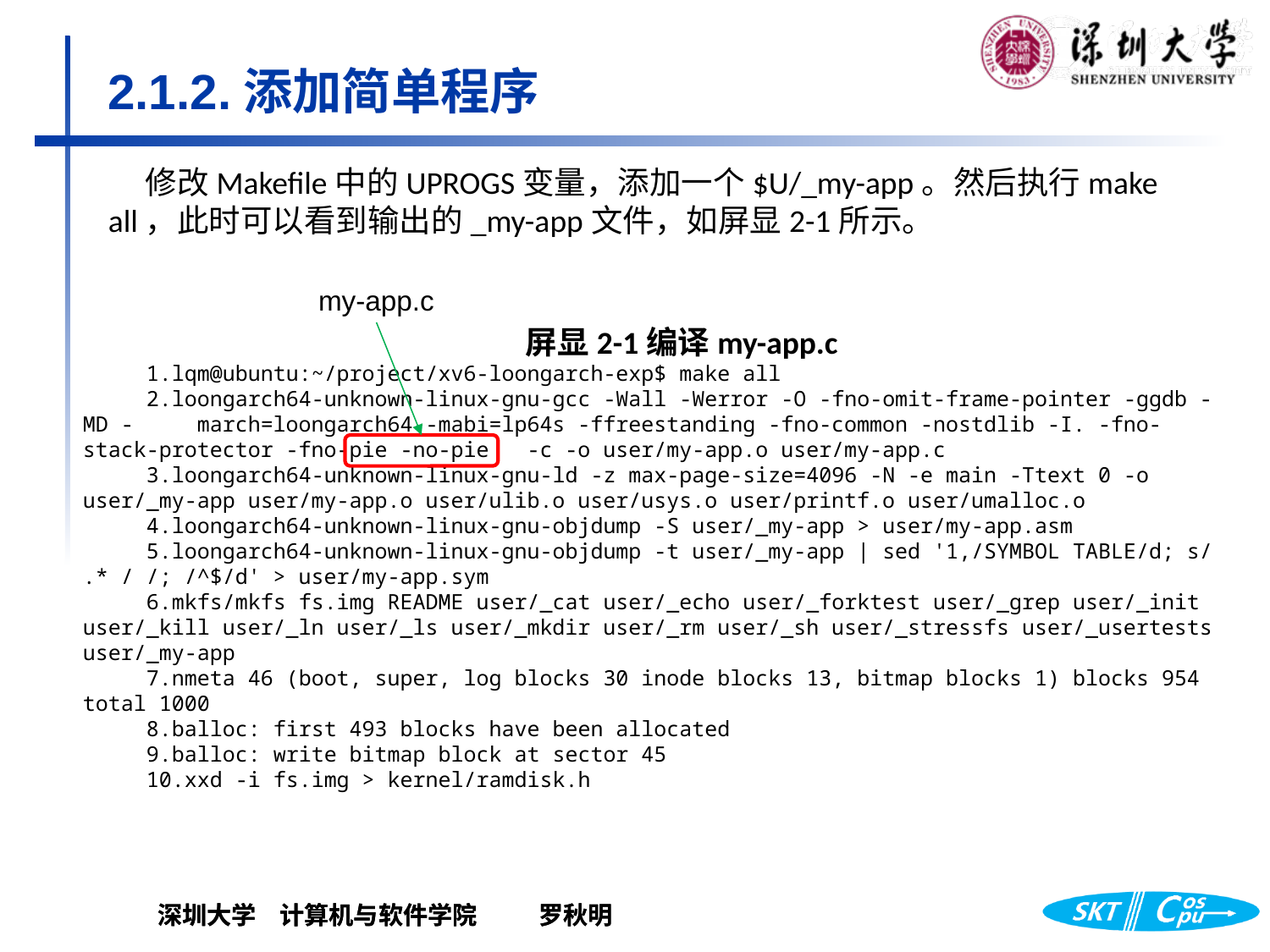

# 2.1.2.添加简单程序
修改Makefile中的UPROGS变量，添加一个$U/_my-app。然后执行make all，此时可以看到输出的_my-app文件，如屏显2-1所示。
my-app.c

屏显2-1编译my-app.c
1.lqm@ubuntu:~/project/xv6-loongarch-exp$ make all
2.loongarch64-unknown-linux-gnu-gcc -Wall -Werror -O -fno-omit-frame-pointer -ggdb -MD -     march=loongarch64 -mabi=lp64s -ffreestanding -fno-common -nostdlib -I. -fno-stack-protector -fno-pie -no-pie   -c -o user/my-app.o user/my-app.c
3.loongarch64-unknown-linux-gnu-ld -z max-page-size=4096 -N -e main -Ttext 0 -o user/_my-app user/my-app.o user/ulib.o user/usys.o user/printf.o user/umalloc.o
4.loongarch64-unknown-linux-gnu-objdump -S user/_my-app > user/my-app.asm
5.loongarch64-unknown-linux-gnu-objdump -t user/_my-app | sed '1,/SYMBOL TABLE/d; s/ .* / /; /^$/d' > user/my-app.sym
6.mkfs/mkfs fs.img README user/_cat user/_echo user/_forktest user/_grep user/_init user/_kill user/_ln user/_ls user/_mkdir user/_rm user/_sh user/_stressfs user/_usertests user/_my-app
7.nmeta 46 (boot, super, log blocks 30 inode blocks 13, bitmap blocks 1) blocks 954 total 1000
8.balloc: first 493 blocks have been allocated
9.balloc: write bitmap block at sector 45
10.xxd -i fs.img > kernel/ramdisk.h